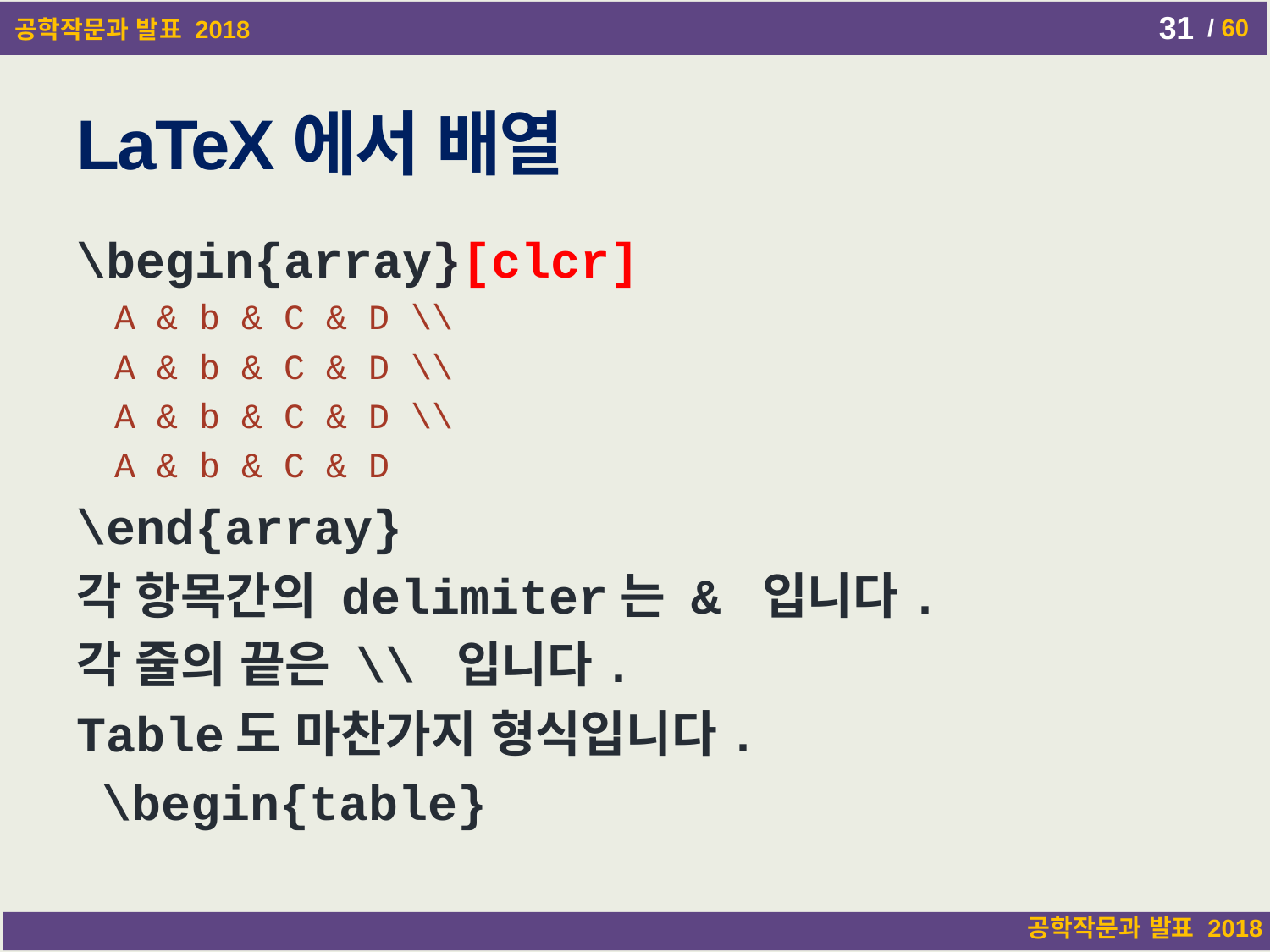

31
# LaTeX에서 배열
\begin{array}[clcr]
A & b & C & D \\
A & b & C & D \\
A & b & C & D \\
A & b & C & D
\end{array}
각 항목간의 delimiter는 & 입니다.
각 줄의 끝은 \\ 입니다.
Table도 마찬가지 형식입니다.
	\begin{table}